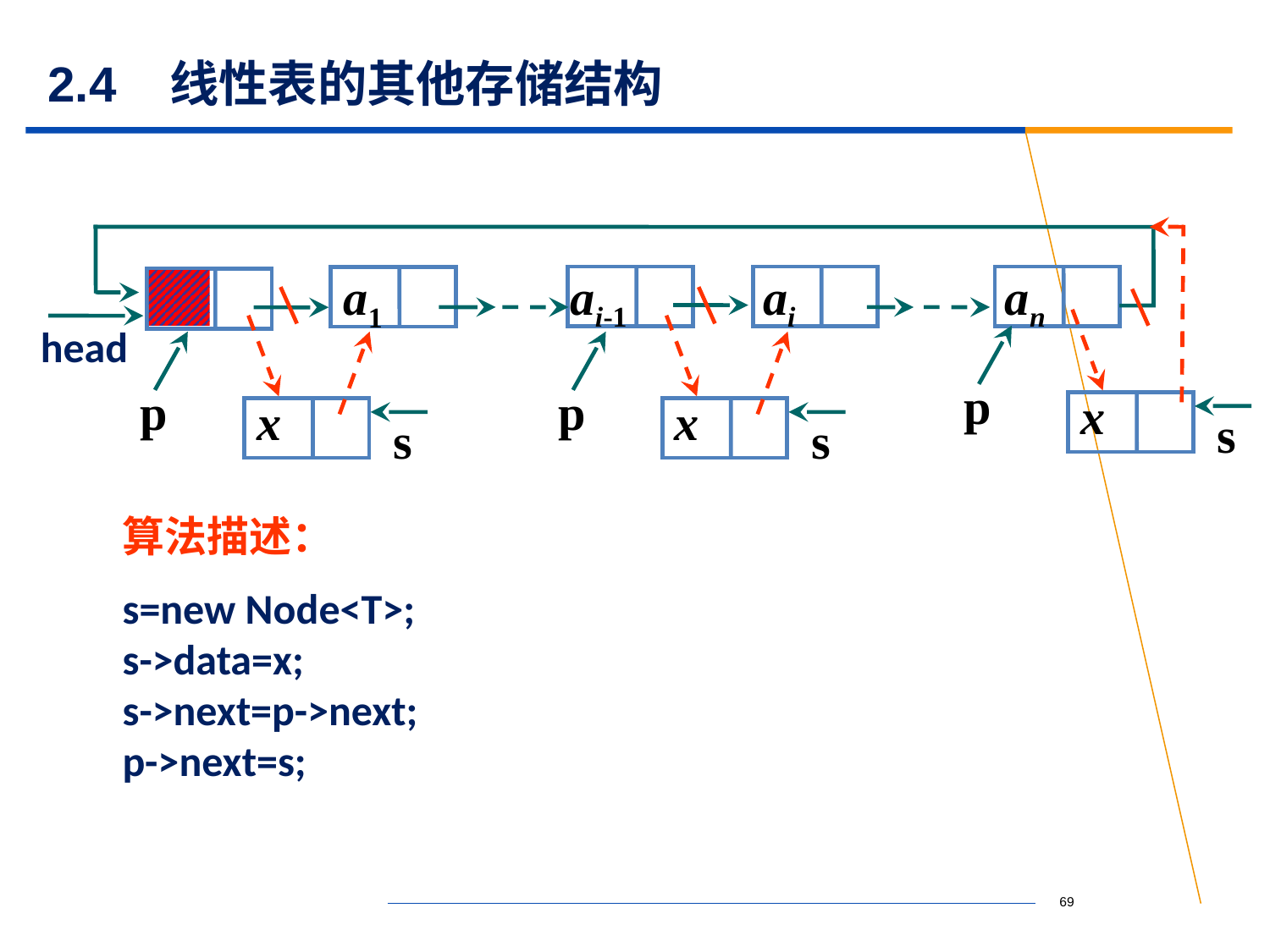

# 2.4   线性表的其他存储结构

ai-1

ai

an

a1

head

p

p

p

x

s

x

s

x

s

算法描述：
s=new Node<T>;
s->data=x;
s->next=p->next;
p->next=s;